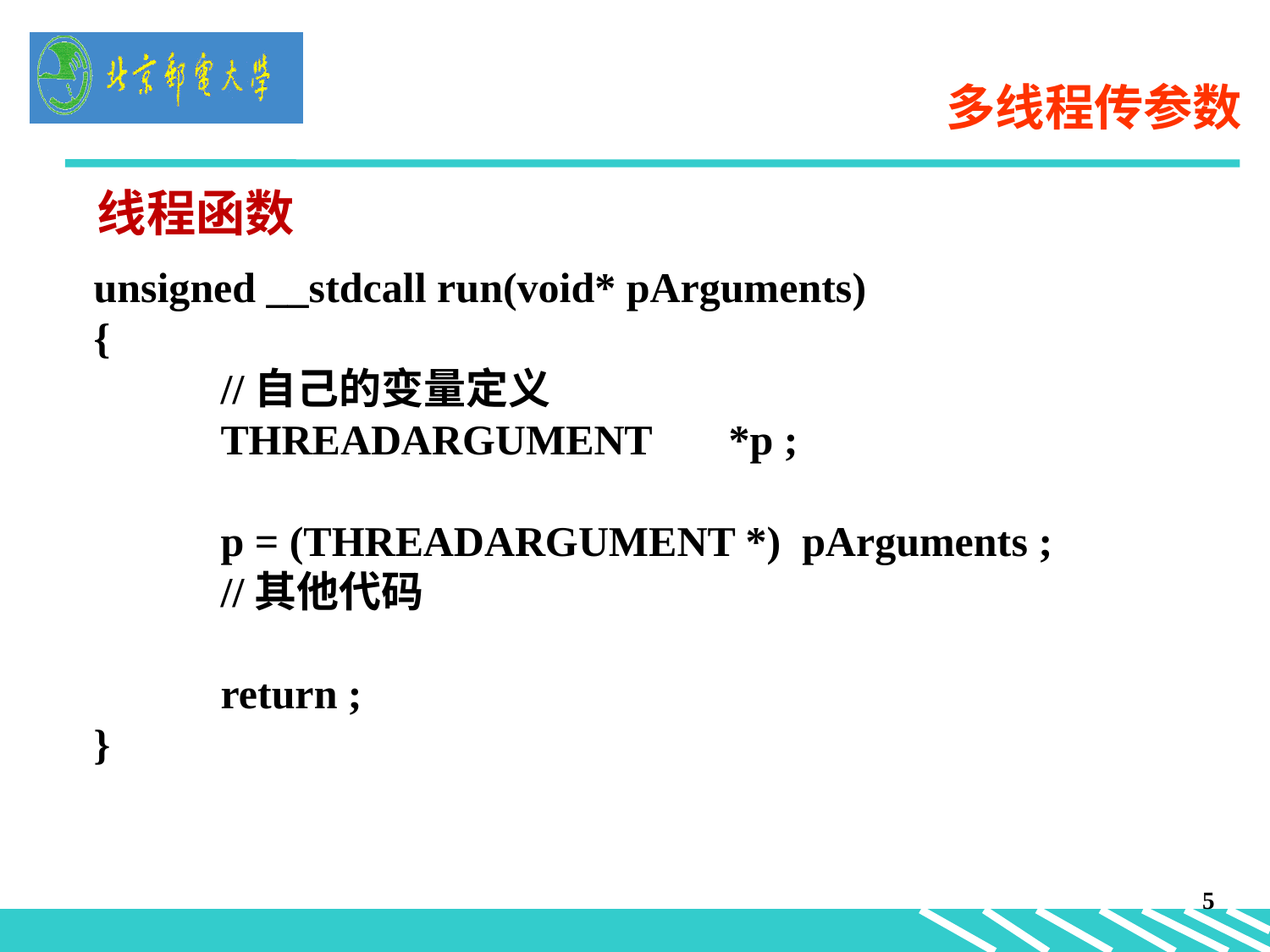

# 多线程传参数
线程函数
unsigned __stdcall run(void* pArguments)
{
	//自己的变量定义
	THREADARGUMENT	*p ;

	p = (THREADARGUMENT *)  pArguments ;
	//其他代码

	return ;
}
5